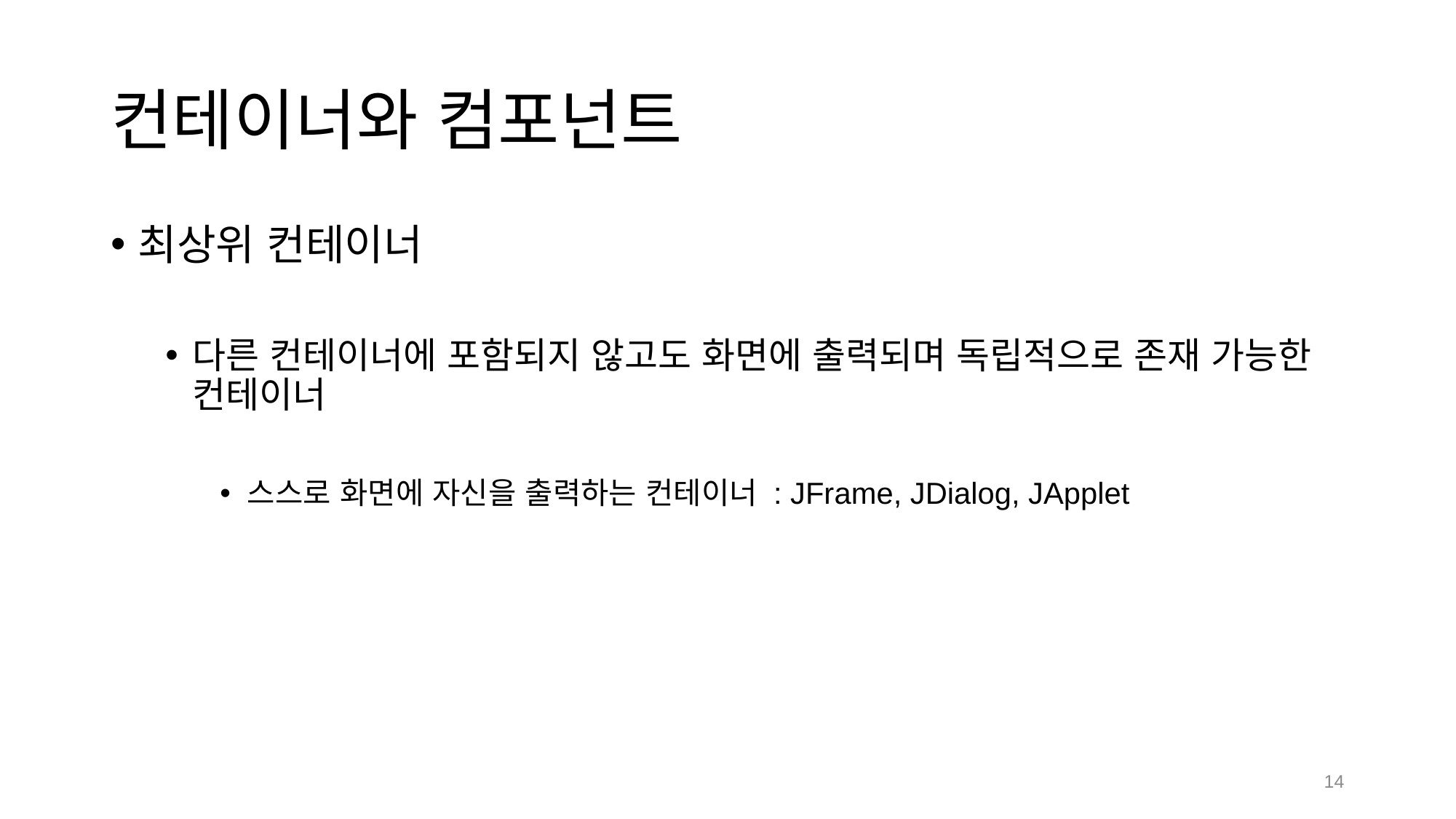

# 컨테이너와 컴포넌트
최상위 컨테이너

다른 컨테이너에 포함되지 않고도 화면에 출력되며 독립적으로 존재 가능한 컨테이너

스스로 화면에 자신을 출력하는 컨테이너 : JFrame, JDialog, JApplet
14